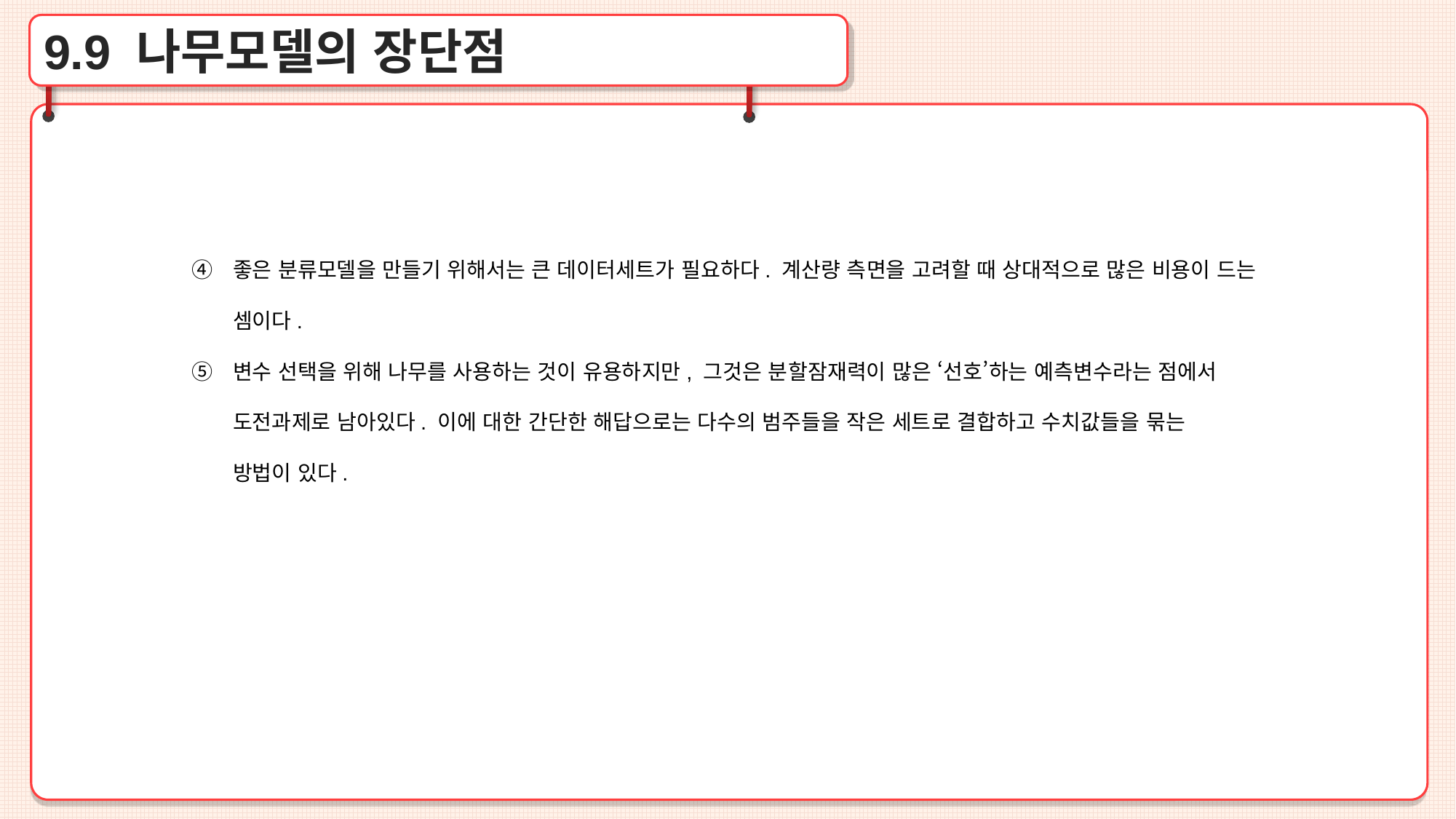

9.9 나무모델의 장단점

좋은 분류모델을 만들기 위해서는 큰 데이터세트가 필요하다. 계산량 측면을 고려할 때 상대적으로 많은 비용이 드는 셈이다.
변수 선택을 위해 나무를 사용하는 것이 유용하지만, 그것은 분할잠재력이 많은 ‘선호’하는 예측변수라는 점에서 도전과제로 남아있다. 이에 대한 간단한 해답으로는 다수의 범주들을 작은 세트로 결합하고 수치값들을 묶는
      방법이 있다.